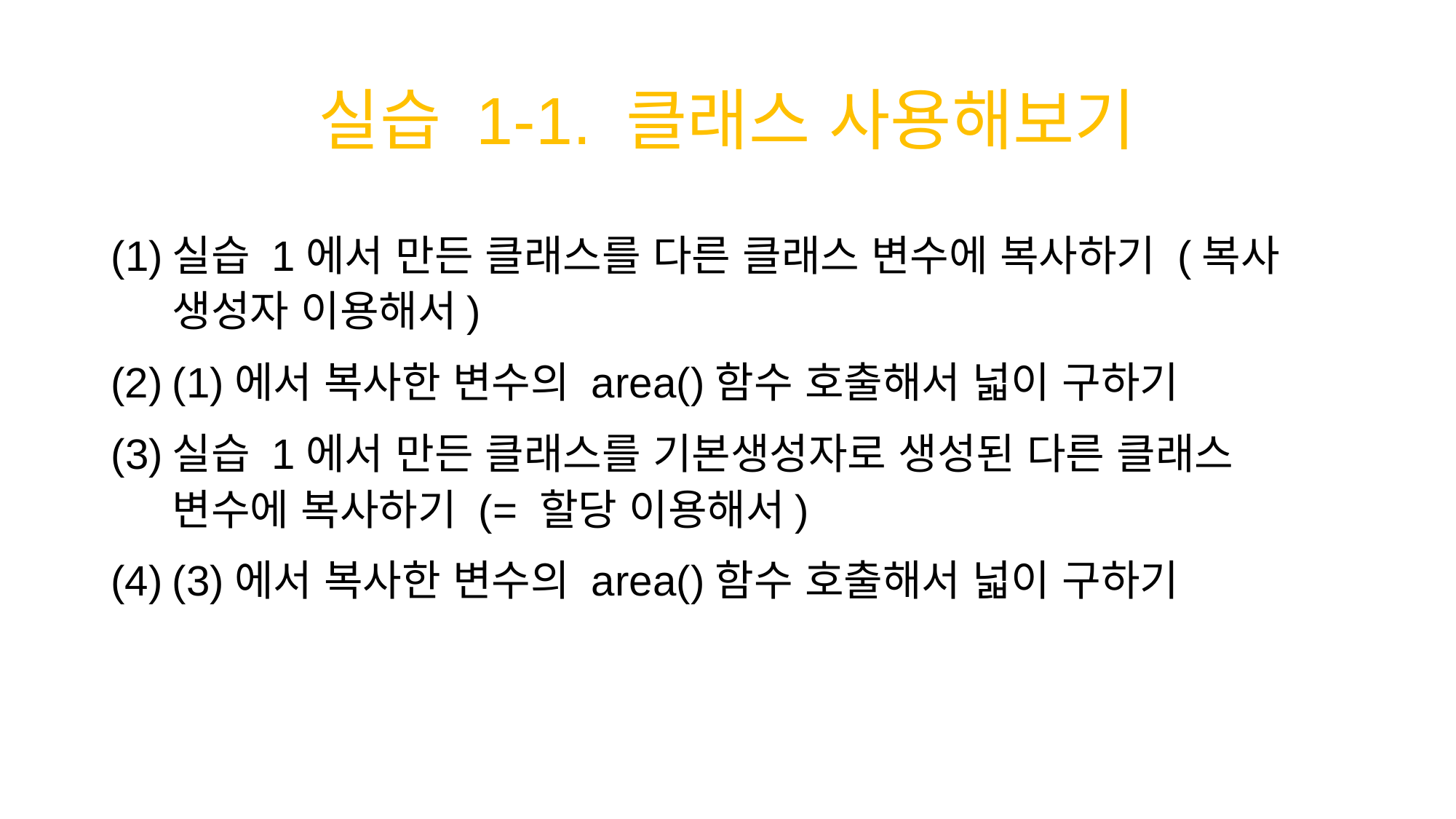

# 실습 1-1. 클래스 사용해보기
실습 1에서 만든 클래스를 다른 클래스 변수에 복사하기 (복사 생성자 이용해서)
(1)에서 복사한 변수의 area()함수 호출해서 넓이 구하기
실습 1에서 만든 클래스를 기본생성자로 생성된 다른 클래스 변수에 복사하기 (= 할당 이용해서)
(3)에서 복사한 변수의 area()함수 호출해서 넓이 구하기